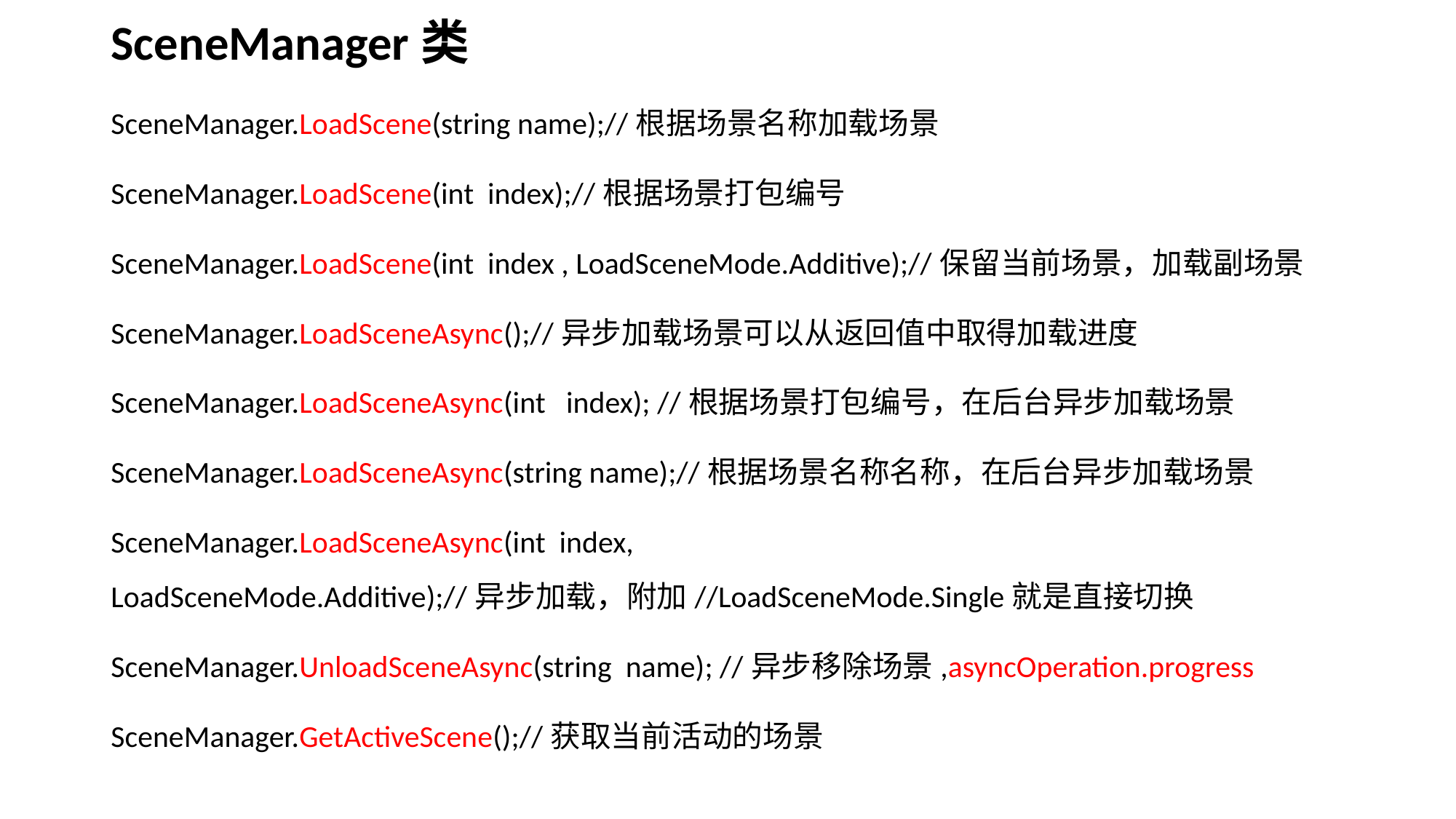

SceneManager类
SceneManager.LoadScene(string name);//根据场景名称加载场景
SceneManager.LoadScene(int  index);//根据场景打包编号
SceneManager.LoadScene(int  index , LoadSceneMode.Additive);//保留当前场景，加载副场景
SceneManager.LoadSceneAsync();//异步加载场景可以从返回值中取得加载进度
SceneManager.LoadSceneAsync(int   index); //根据场景打包编号，在后台异步加载场景
SceneManager.LoadSceneAsync(string name);//根据场景名称名称，在后台异步加载场景
SceneManager.LoadSceneAsync(int  index, LoadSceneMode.Additive);//异步加载，附加//LoadSceneMode.Single就是直接切换
SceneManager.UnloadSceneAsync(string  name); //异步移除场景,asyncOperation.progress
SceneManager.GetActiveScene();//获取当前活动的场景